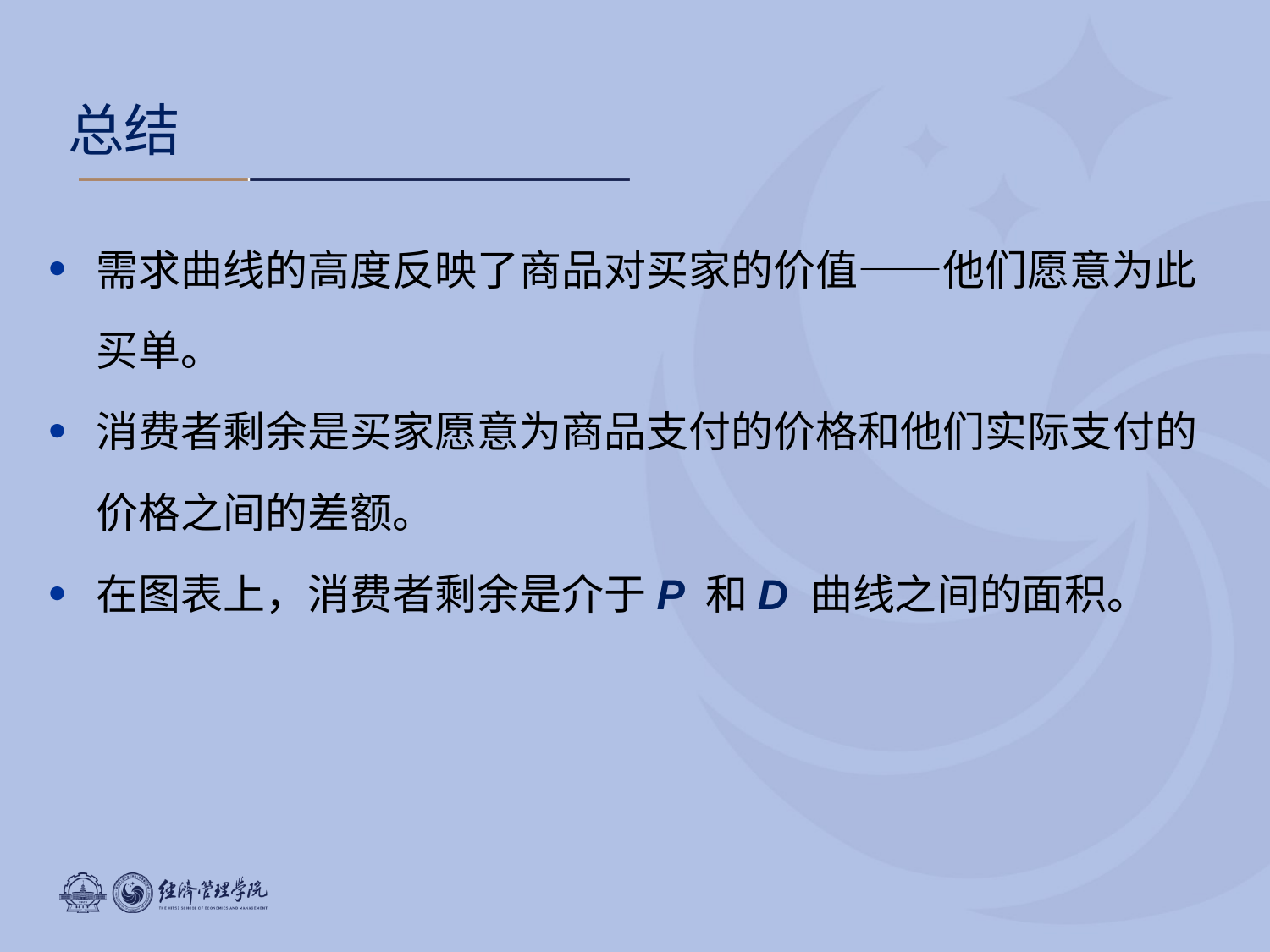

# 总结
需求曲线的高度反映了商品对买家的价值——他们愿意为此买单。
消费者剩余是买家愿意为商品支付的价格和他们实际支付的价格之间的差额。
在图表上，消费者剩余是介于P 和D 曲线之间的面积。